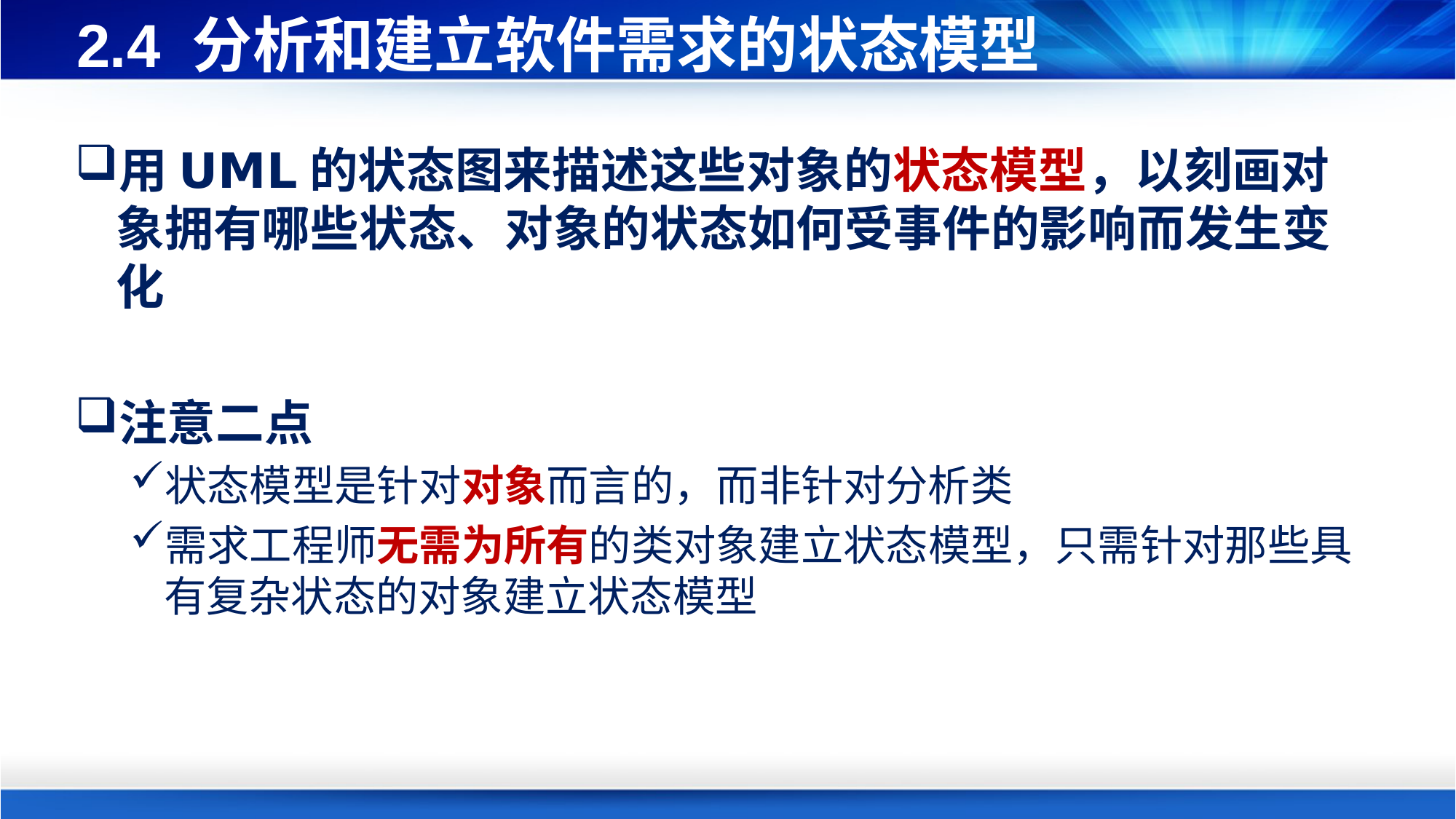

# 2.4 分析和建立软件需求的状态模型
用UML的状态图来描述这些对象的状态模型，以刻画对象拥有哪些状态、对象的状态如何受事件的影响而发生变化

注意二点
状态模型是针对对象而言的，而非针对分析类
需求工程师无需为所有的类对象建立状态模型，只需针对那些具有复杂状态的对象建立状态模型